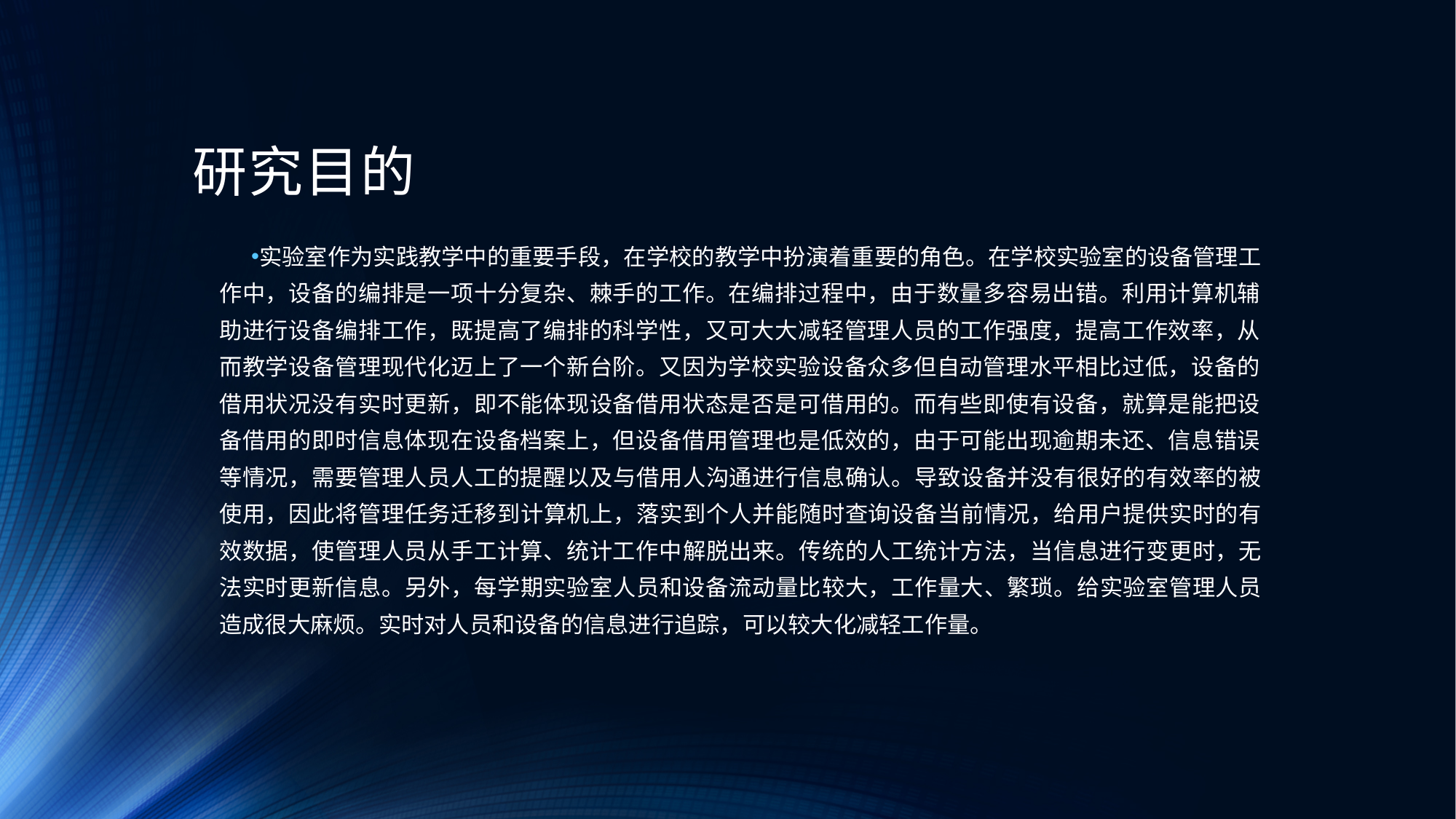

# 研究目的
实验室作为实践教学中的重要手段，在学校的教学中扮演着重要的角色。在学校实验室的设备管理工作中，设备的编排是一项十分复杂、棘手的工作。在编排过程中，由于数量多容易出错。利用计算机辅助进行设备编排工作，既提高了编排的科学性，又可大大减轻管理人员的工作强度，提高工作效率，从而教学设备管理现代化迈上了一个新台阶。又因为学校实验设备众多但自动管理水平相比过低，设备的借用状况没有实时更新，即不能体现设备借用状态是否是可借用的。而有些即使有设备，就算是能把设备借用的即时信息体现在设备档案上，但设备借用管理也是低效的，由于可能出现逾期未还、信息错误等情况，需要管理人员人工的提醒以及与借用人沟通进行信息确认。导致设备并没有很好的有效率的被使用，因此将管理任务迁移到计算机上，落实到个人并能随时查询设备当前情况，给用户提供实时的有效数据，使管理人员从手工计算、统计工作中解脱出来。传统的人工统计方法，当信息进行变更时，无法实时更新信息。另外，每学期实验室人员和设备流动量比较大，工作量大、繁琐。给实验室管理人员造成很大麻烦。实时对人员和设备的信息进行追踪，可以较大化减轻工作量。